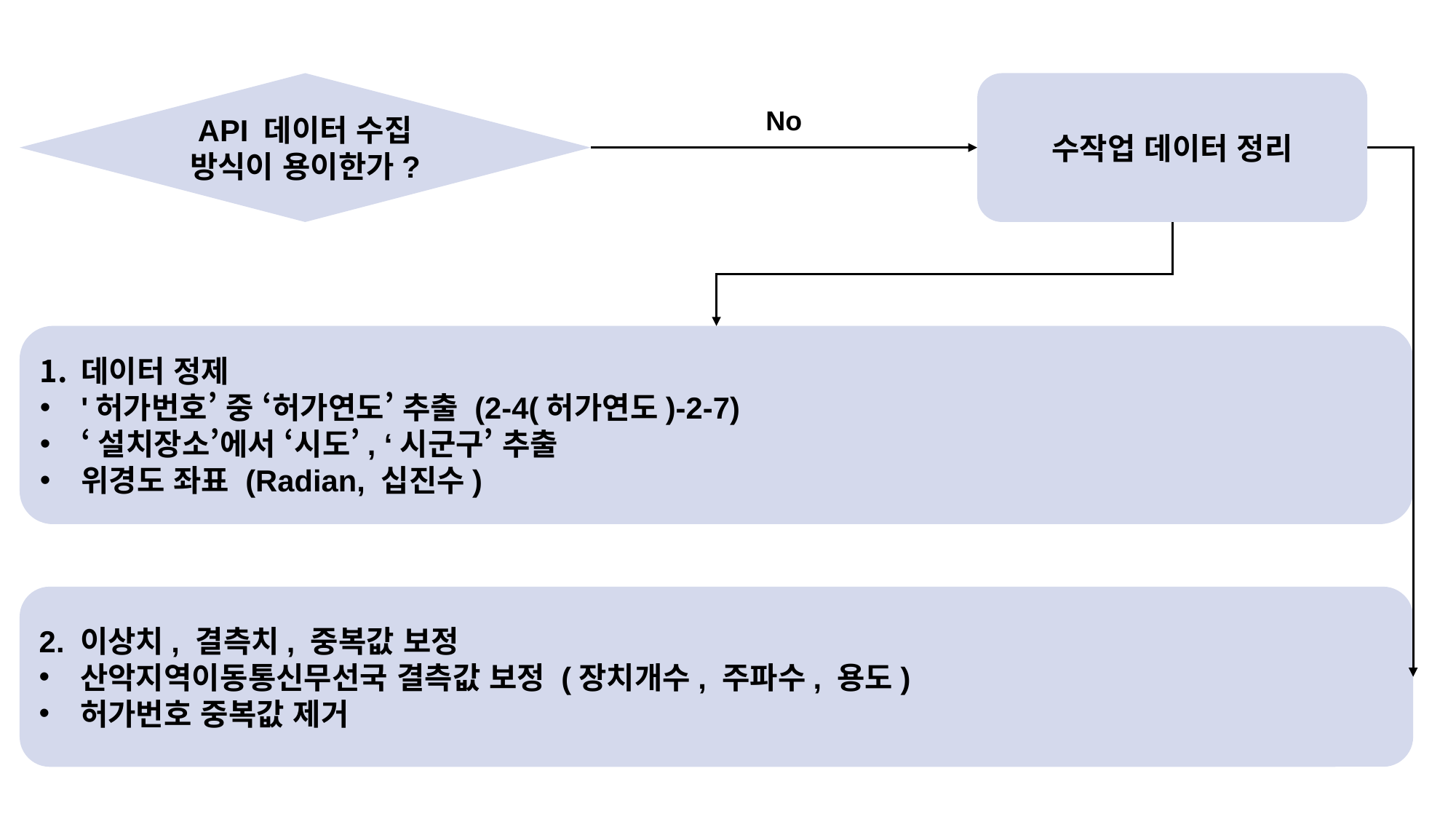

API 데이터 수집 방식이 용이한가?
수작업 데이터 정리
No
데이터 정제
'허가번호’ 중 ‘허가연도’ 추출 (2-4(허가연도)-2-7)
‘설치장소’에서 ‘시도’, ‘시군구’ 추출
위경도 좌표 (Radian, 십진수)
2. 이상치, 결측치, 중복값 보정
산악지역이동통신무선국 결측값 보정 (장치개수, 주파수, 용도)
허가번호 중복값 제거